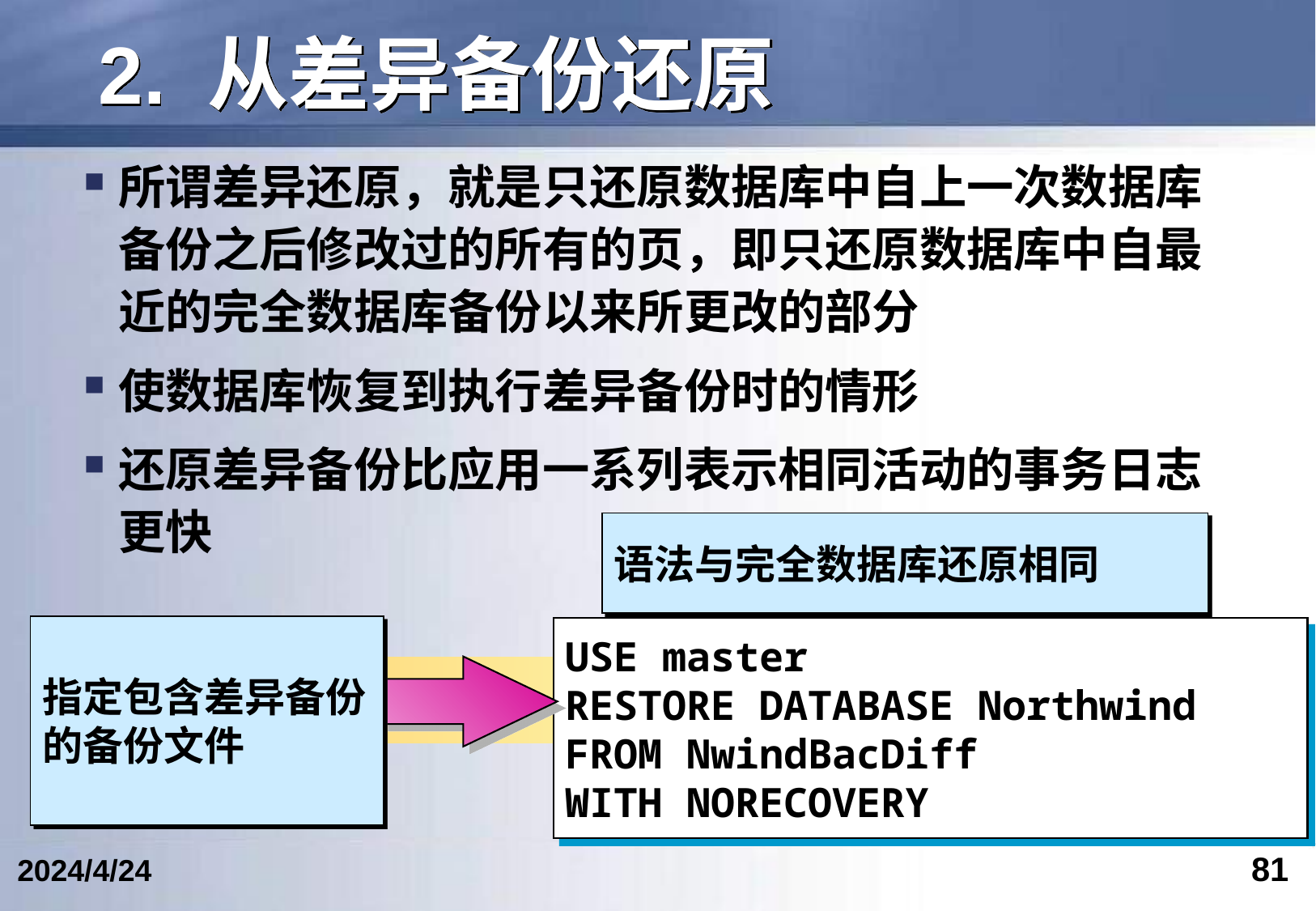

# 2. 从差异备份还原
所谓差异还原，就是只还原数据库中自上一次数据库备份之后修改过的所有的页，即只还原数据库中自最近的完全数据库备份以来所更改的部分
使数据库恢复到执行差异备份时的情形
还原差异备份比应用一系列表示相同活动的事务日志更快
语法与完全数据库还原相同
指定包含差异备份
的备份文件
USE master
RESTORE DATABASE Northwind
FROM NwindBacDiff
WITH NORECOVERY

81
2024/4/24